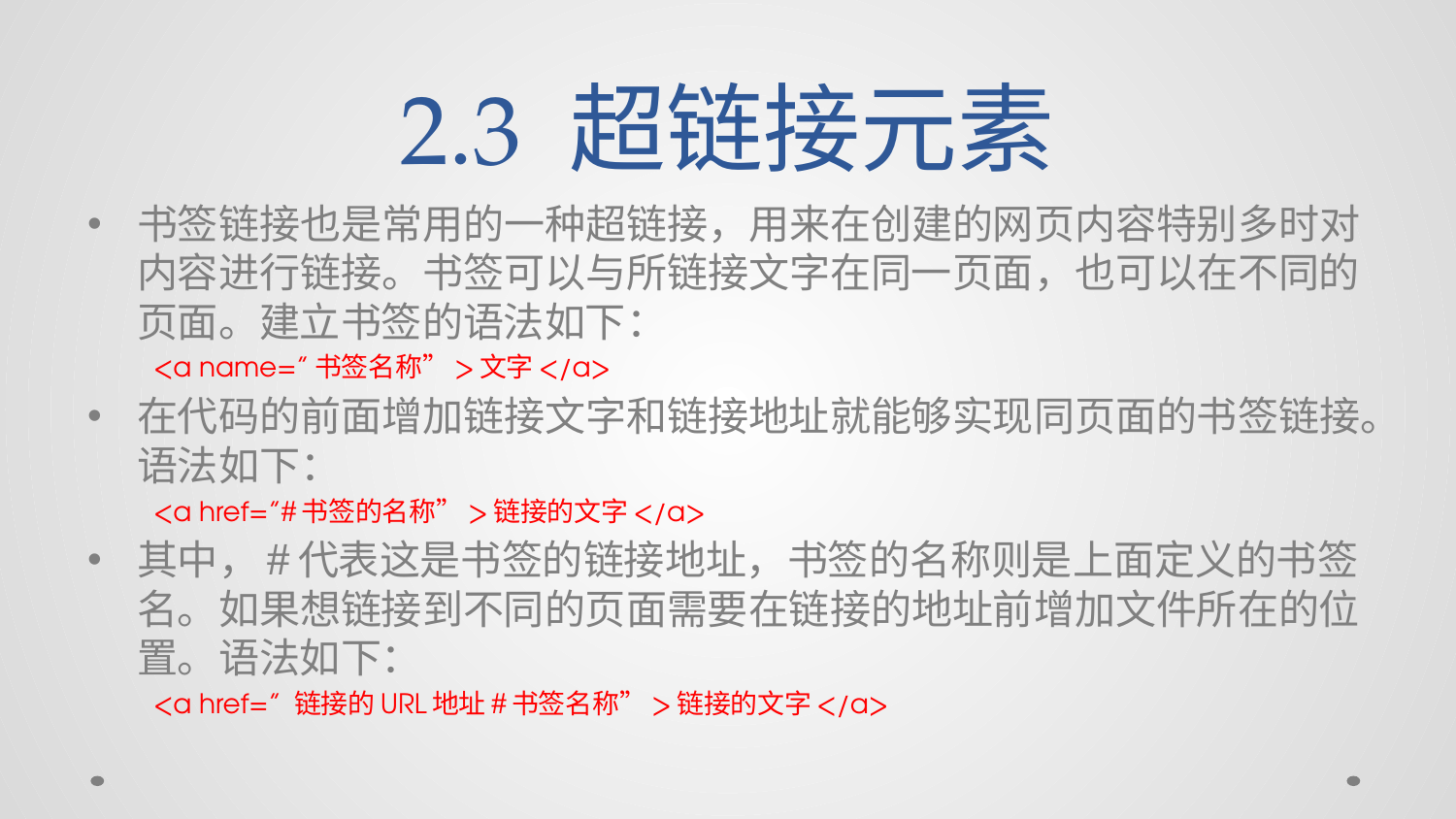

# 2.3 超链接元素
书签链接也是常用的一种超链接，用来在创建的网页内容特别多时对内容进行链接。书签可以与所链接文字在同一页面，也可以在不同的页面。建立书签的语法如下：
<a name=”书签名称”>文字</a>
在代码的前面增加链接文字和链接地址就能够实现同页面的书签链接。语法如下：
<a href=”#书签的名称”>链接的文字</a>
其中，#代表这是书签的链接地址，书签的名称则是上面定义的书签名。如果想链接到不同的页面需要在链接的地址前增加文件所在的位置。语法如下：
<a href=” 链接的URL地址#书签名称”>链接的文字</a>